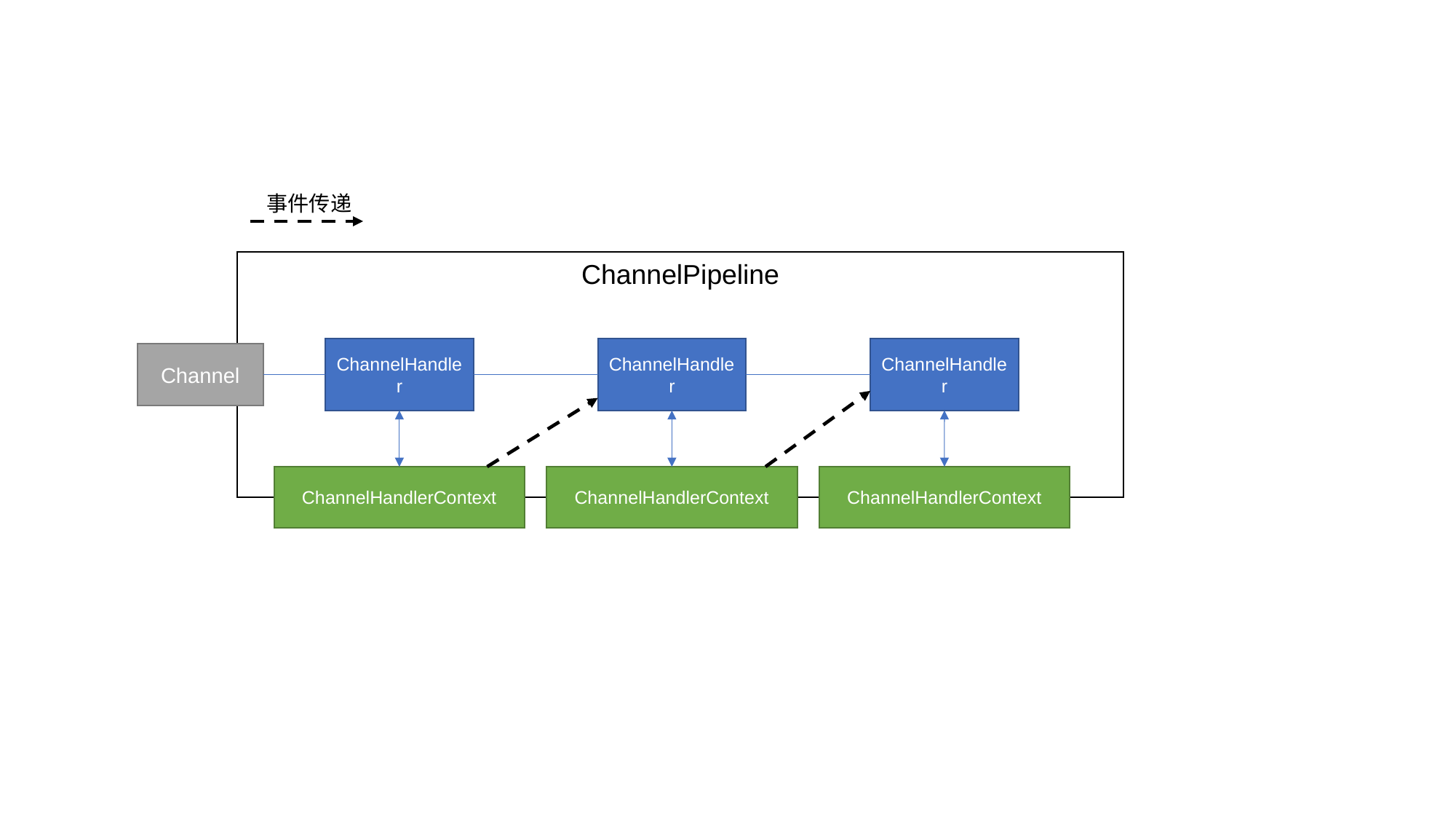

事件传递
ChannelPipeline
ChannelHandler
ChannelHandler
ChannelHandler
Channel
ChannelHandlerContext
ChannelHandlerContext
ChannelHandlerContext